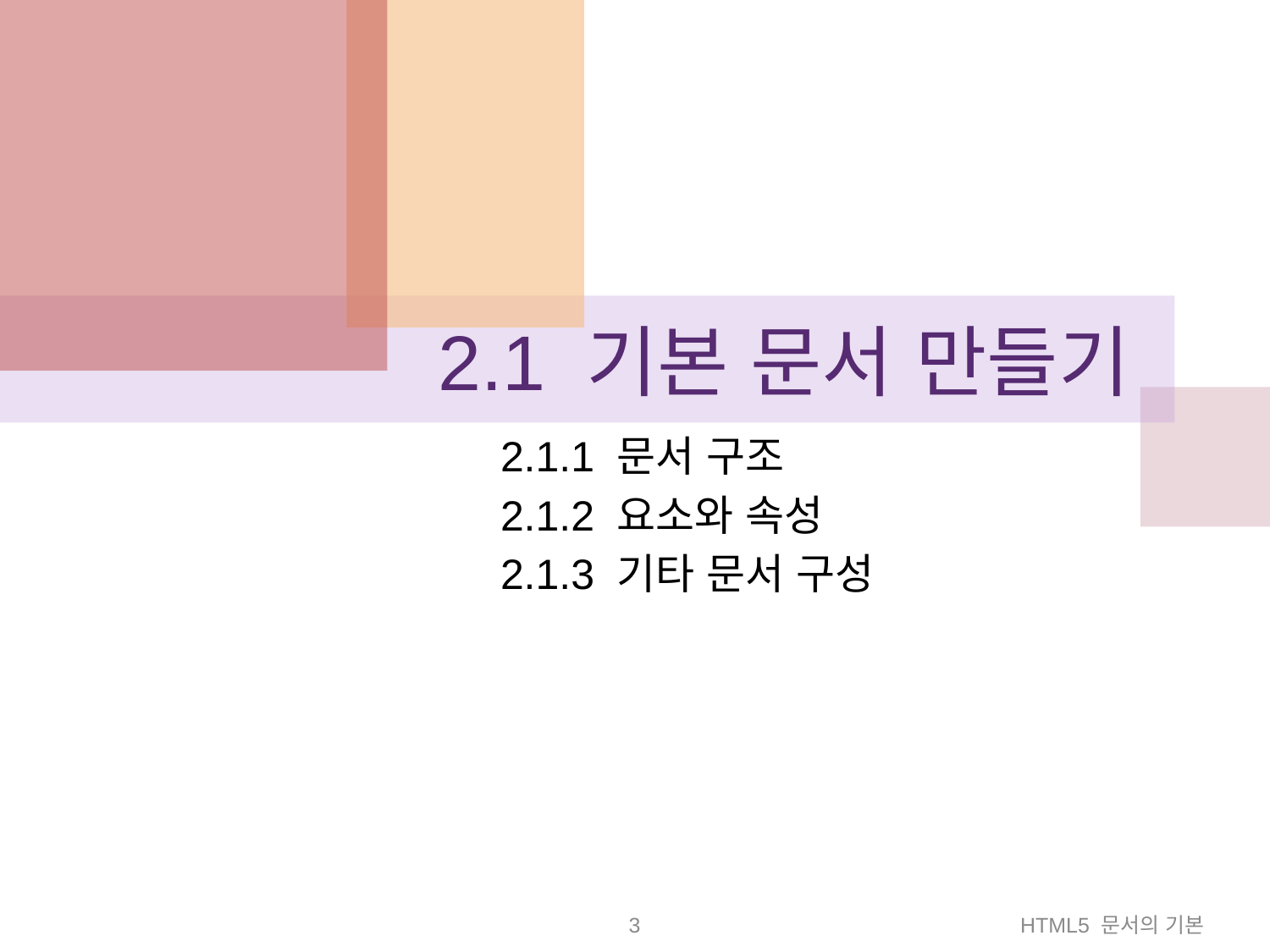

# 2.1 기본 문서 만들기
2.1.1 문서 구조
2.1.2 요소와 속성
2.1.3 기타 문서 구성
3
HTML5 문서의 기본